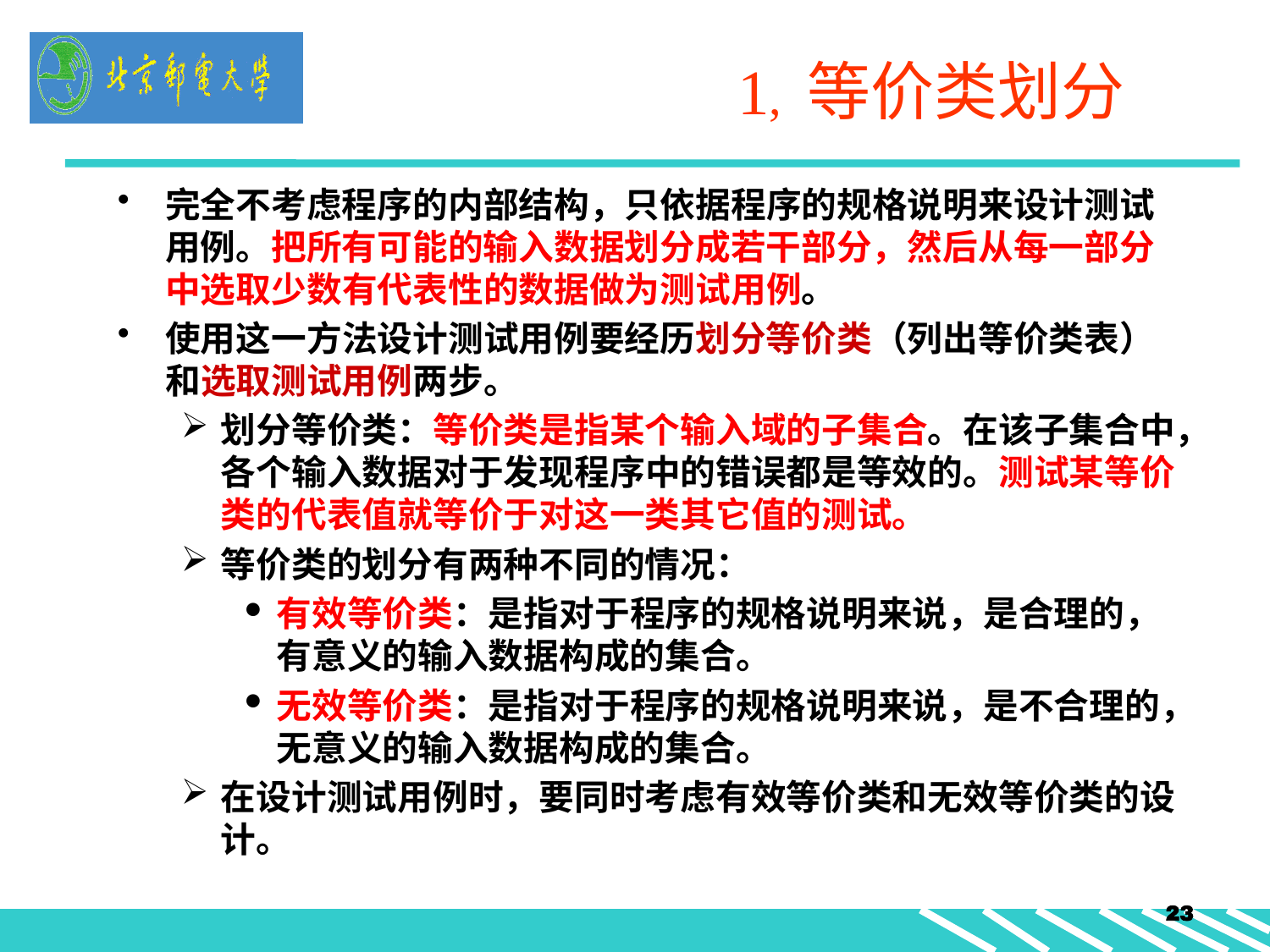

# 1, 等价类划分
完全不考虑程序的内部结构，只依据程序的规格说明来设计测试用例。把所有可能的输入数据划分成若干部分，然后从每一部分中选取少数有代表性的数据做为测试用例。
使用这一方法设计测试用例要经历划分等价类（列出等价类表）和选取测试用例两步。
划分等价类：等价类是指某个输入域的子集合。在该子集合中，各个输入数据对于发现程序中的错误都是等效的。测试某等价类的代表值就等价于对这一类其它值的测试。
等价类的划分有两种不同的情况：
有效等价类：是指对于程序的规格说明来说，是合理的，有意义的输入数据构成的集合。
无效等价类：是指对于程序的规格说明来说，是不合理的，无意义的输入数据构成的集合。
在设计测试用例时，要同时考虑有效等价类和无效等价类的设计。

23